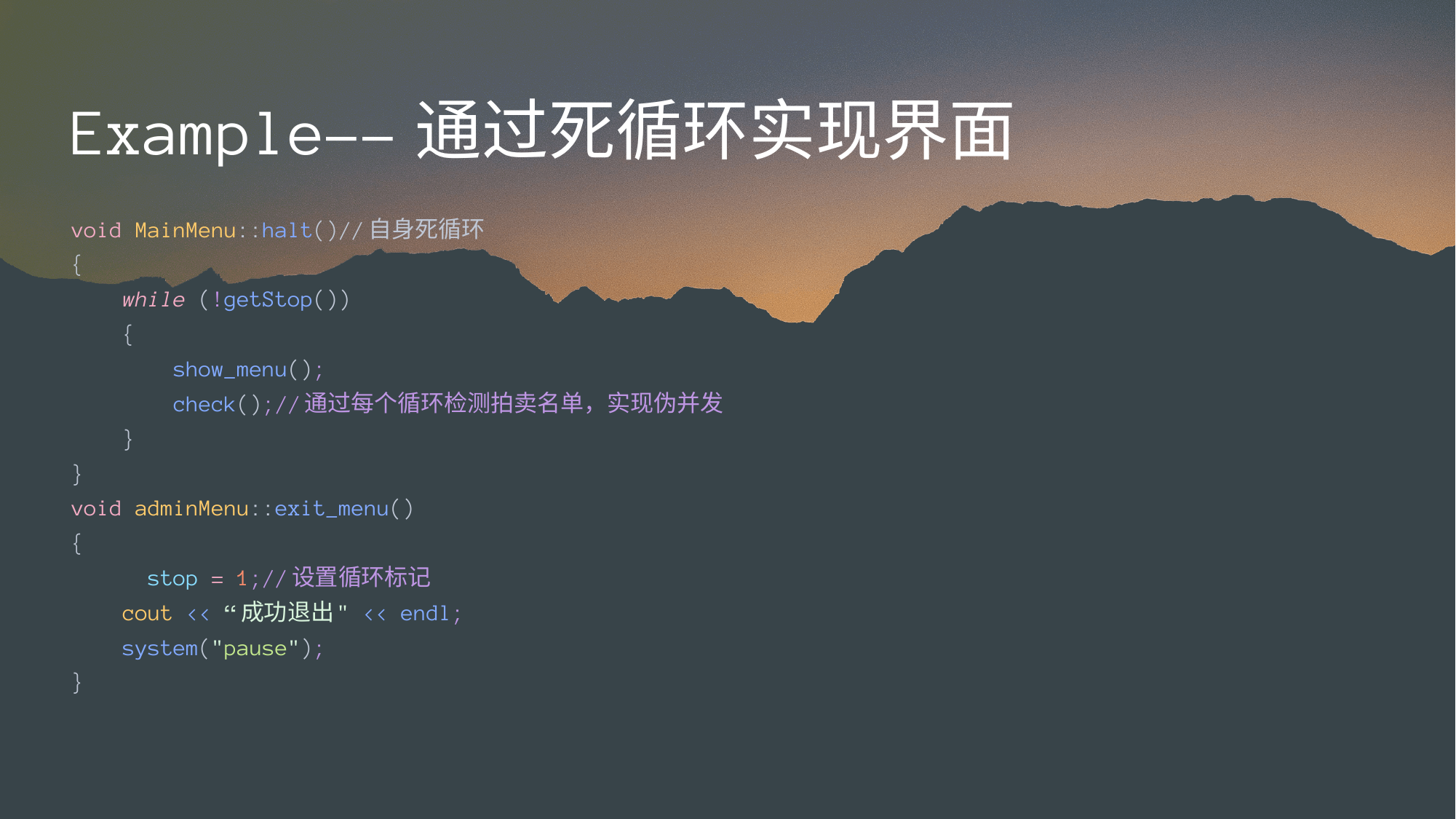

# Example--通过死循环实现界面
void MainMenu::halt()//自身死循环
{
    while (!getStop())
    {
        show_menu();
        check();//通过每个循环检测拍卖名单，实现伪并发
    }
}
void adminMenu::exit_menu()
{
      stop = 1;//设置循环标记
    cout << “成功退出" << endl;
    system("pause");
}